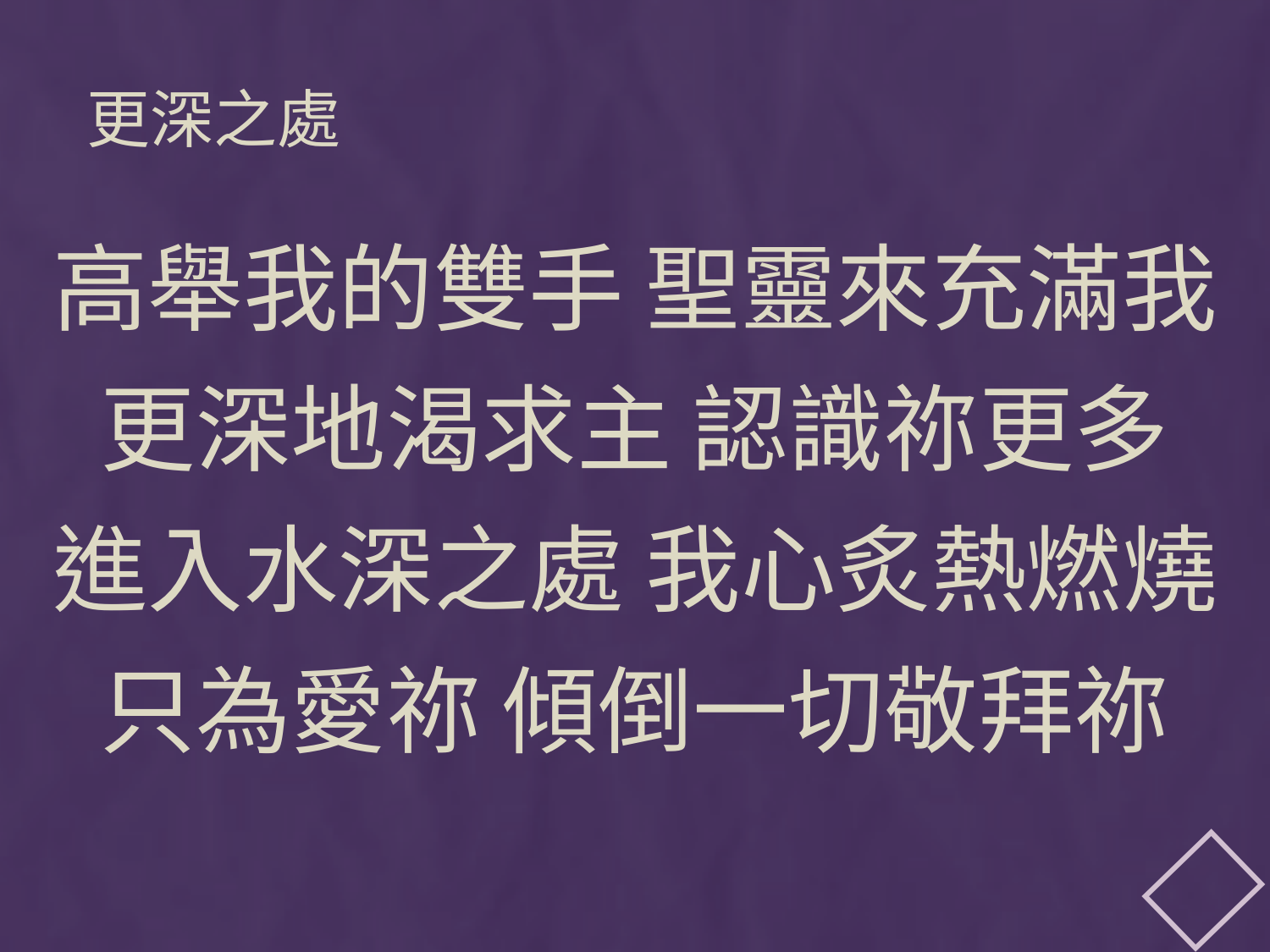

# 更深之處
高舉我的雙手 聖靈來充滿我
更深地渴求主 認識祢更多
進入水深之處 我心炙熱燃燒
只為愛祢 傾倒一切敬拜祢